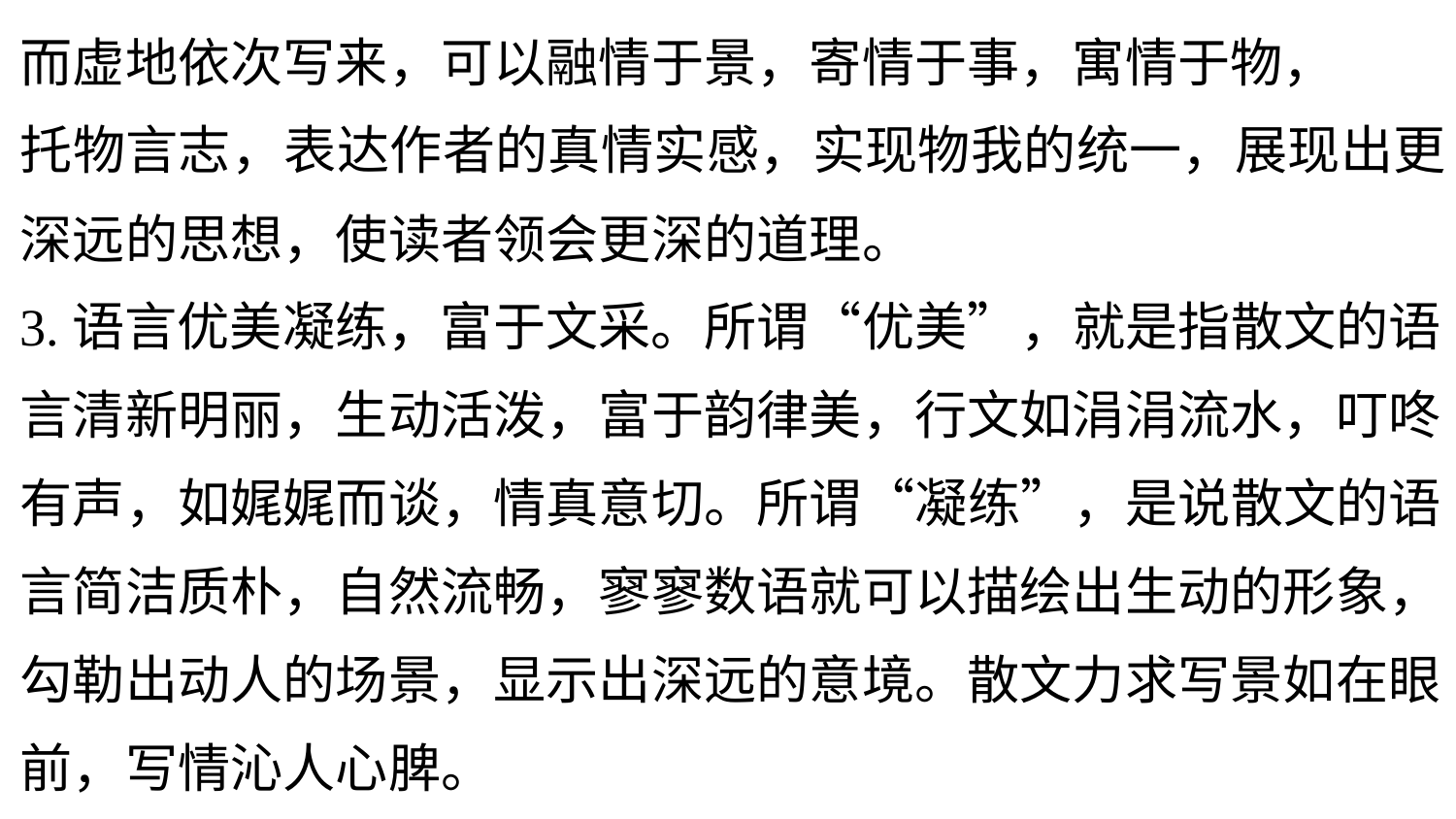

而虚地依次写来，可以融情于景，寄情于事，寓情于物，
托物言志，表达作者的真情实感，实现物我的统一，展现出更深远的思想，使读者领会更深的道理。
3.语言优美凝练，富于文采。所谓“优美”，就是指散文的语言清新明丽，生动活泼，富于韵律美，行文如涓涓流水，叮咚有声，如娓娓而谈，情真意切。所谓“凝练”，是说散文的语言简洁质朴，自然流畅，寥寥数语就可以描绘出生动的形象，勾勒出动人的场景，显示出深远的意境。散文力求写景如在眼前，写情沁人心脾。